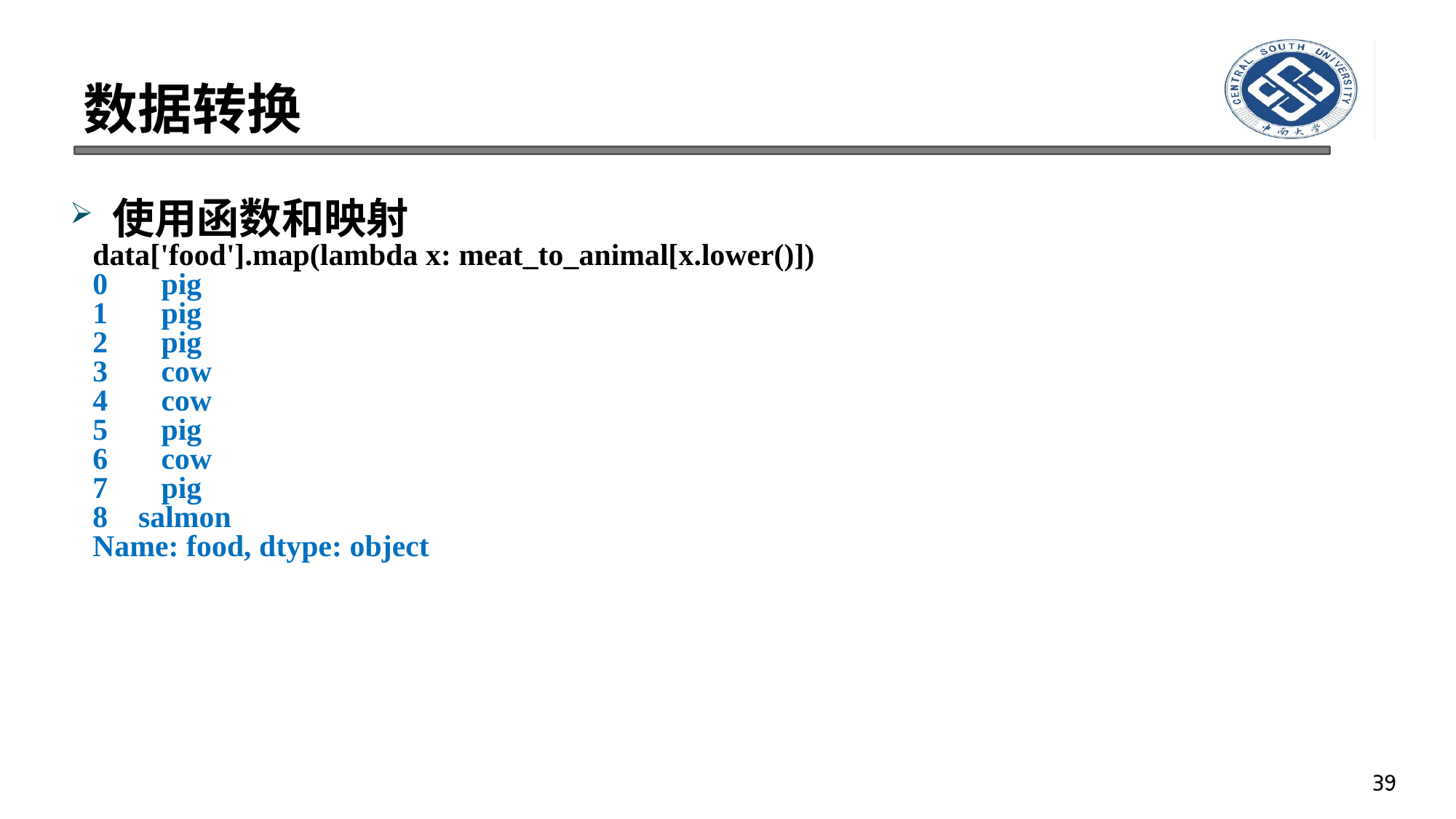

# 数据转换
使用函数和映射
data['food'].map(lambda x: meat_to_animal[x.lower()])
0       pig
1       pig
2       pig
3       cow
4       cow
5       pig
6       cow
7       pig
8    salmon
Name: food, dtype: object
39